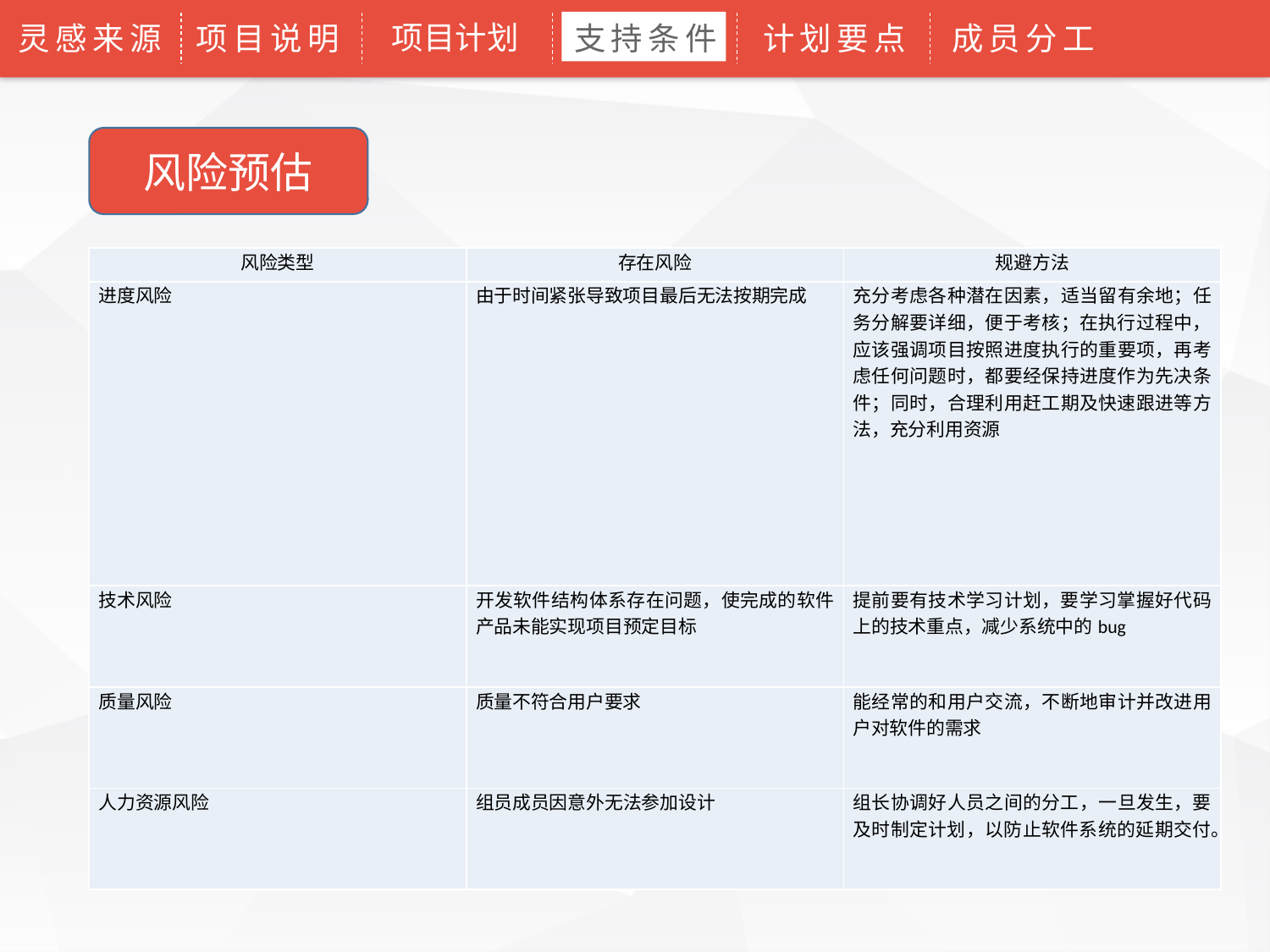

项目计划

灵感来源
项目说明
支持条件
计划要点
成员分工
风险预估
| 风险类型 | 存在风险 | 规避方法 |
| --- | --- | --- |
| 进度风险 | 由于时间紧张导致项目最后无法按期完成 | 充分考虑各种潜在因素，适当留有余地；任务分解要详细，便于考核；在执行过程中，应该强调项目按照进度执行的重要项，再考虑任何问题时，都要经保持进度作为先决条件；同时，合理利用赶工期及快速跟进等方法，充分利用资源 |
| 技术风险 | 开发软件结构体系存在问题，使完成的软件产品未能实现项目预定目标 | 提前要有技术学习计划，要学习掌握好代码上的技术重点，减少系统中的bug |
| 质量风险 | 质量不符合用户要求 | 能经常的和用户交流，不断地审计并改进用户对软件的需求 |
| 人力资源风险 | 组员成员因意外无法参加设计 | 组长协调好人员之间的分工，一旦发生，要及时制定计划，以防止软件系统的延期交付。 |